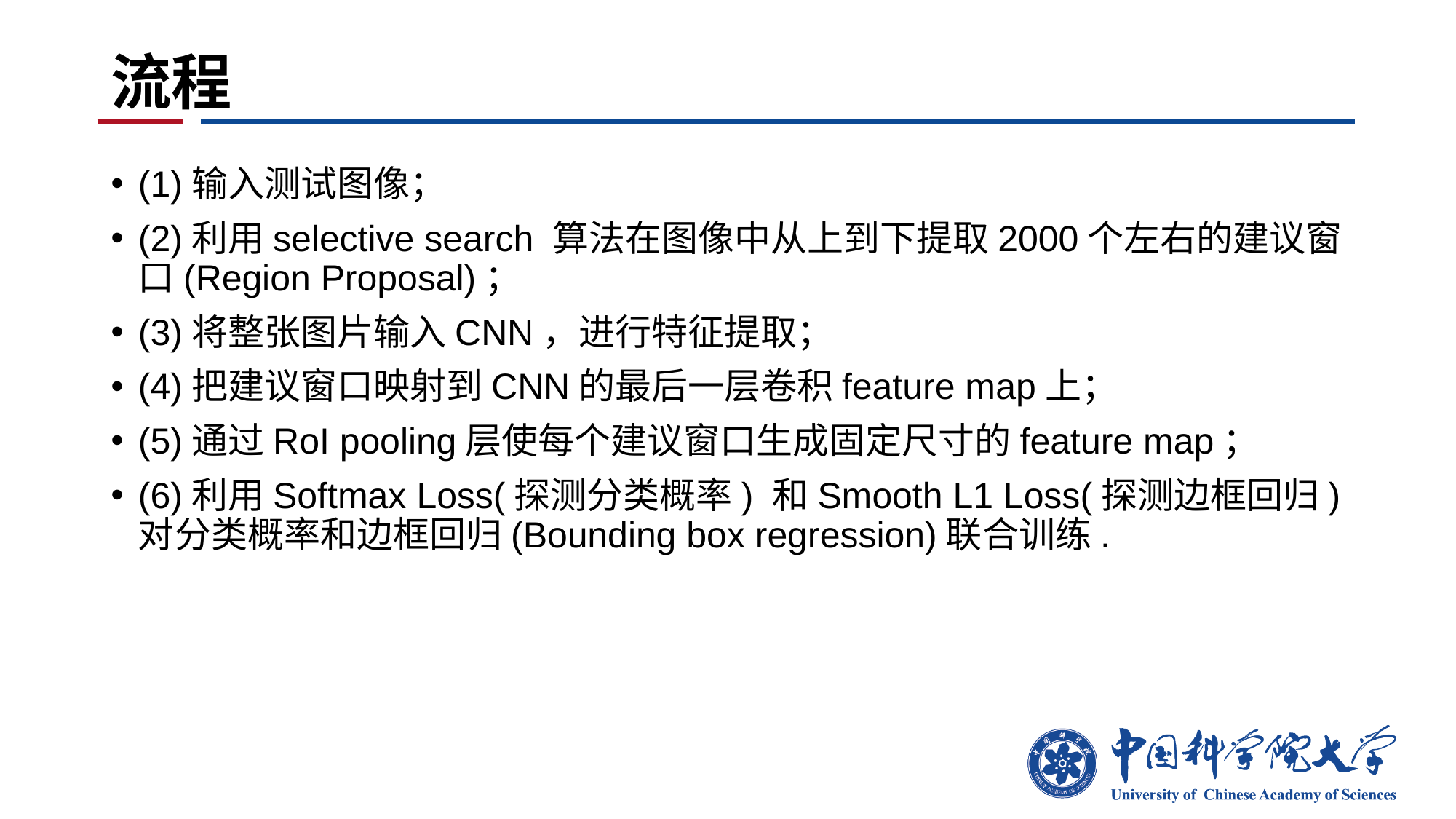

# 流程
(1)输入测试图像；
(2)利用selective search 算法在图像中从上到下提取2000个左右的建议窗口(Region Proposal)；
(3)将整张图片输入CNN，进行特征提取；
(4)把建议窗口映射到CNN的最后一层卷积feature map上；
(5)通过RoI pooling层使每个建议窗口生成固定尺寸的feature map；
(6)利用Softmax Loss(探测分类概率) 和Smooth L1 Loss(探测边框回归)对分类概率和边框回归(Bounding box regression)联合训练.